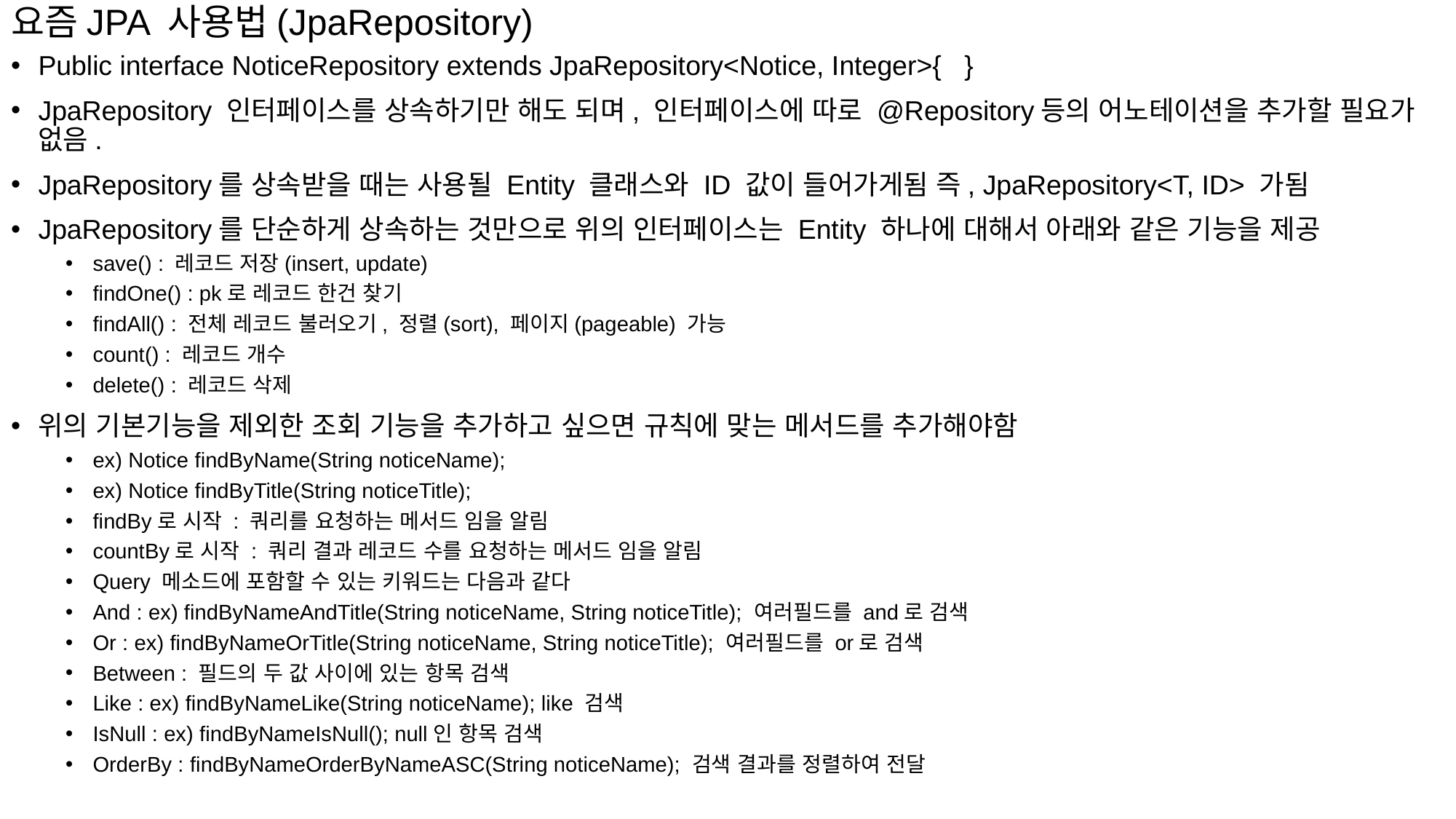

# 요즘JPA 사용법(JpaRepository)
Public interface NoticeRepository extends JpaRepository<Notice, Integer>{   }
JpaRepository 인터페이스를 상속하기만 해도 되며, 인터페이스에 따로 @Repository등의 어노테이션을 추가할 필요가 없음.
JpaRepository를 상속받을 때는 사용될 Entity 클래스와 ID 값이 들어가게됨 즉, JpaRepository<T, ID> 가됨
JpaRepository를 단순하게 상속하는 것만으로 위의 인터페이스는 Entity 하나에 대해서 아래와 같은 기능을 제공
save() : 레코드 저장(insert, update)
findOne() : pk로 레코드 한건 찾기
findAll() : 전체 레코드 불러오기, 정렬(sort), 페이지(pageable) 가능
count() : 레코드 개수
delete() : 레코드 삭제
위의 기본기능을 제외한 조회 기능을 추가하고 싶으면 규칙에 맞는 메서드를 추가해야함
ex) Notice findByName(String noticeName);
ex) Notice findByTitle(String noticeTitle);
findBy로 시작 : 쿼리를 요청하는 메서드 임을 알림
countBy로 시작 : 쿼리 결과 레코드 수를 요청하는 메서드 임을 알림
Query 메소드에 포함할 수 있는 키워드는 다음과 같다
And : ex) findByNameAndTitle(String noticeName, String noticeTitle); 여러필드를 and로 검색
Or : ex) findByNameOrTitle(String noticeName, String noticeTitle); 여러필드를 or로 검색
Between : 필드의 두 값 사이에 있는 항목 검색
Like : ex) findByNameLike(String noticeName); like 검색
IsNull : ex) findByNameIsNull(); null인 항목 검색
OrderBy : findByNameOrderByNameASC(String noticeName); 검색 결과를 정렬하여 전달